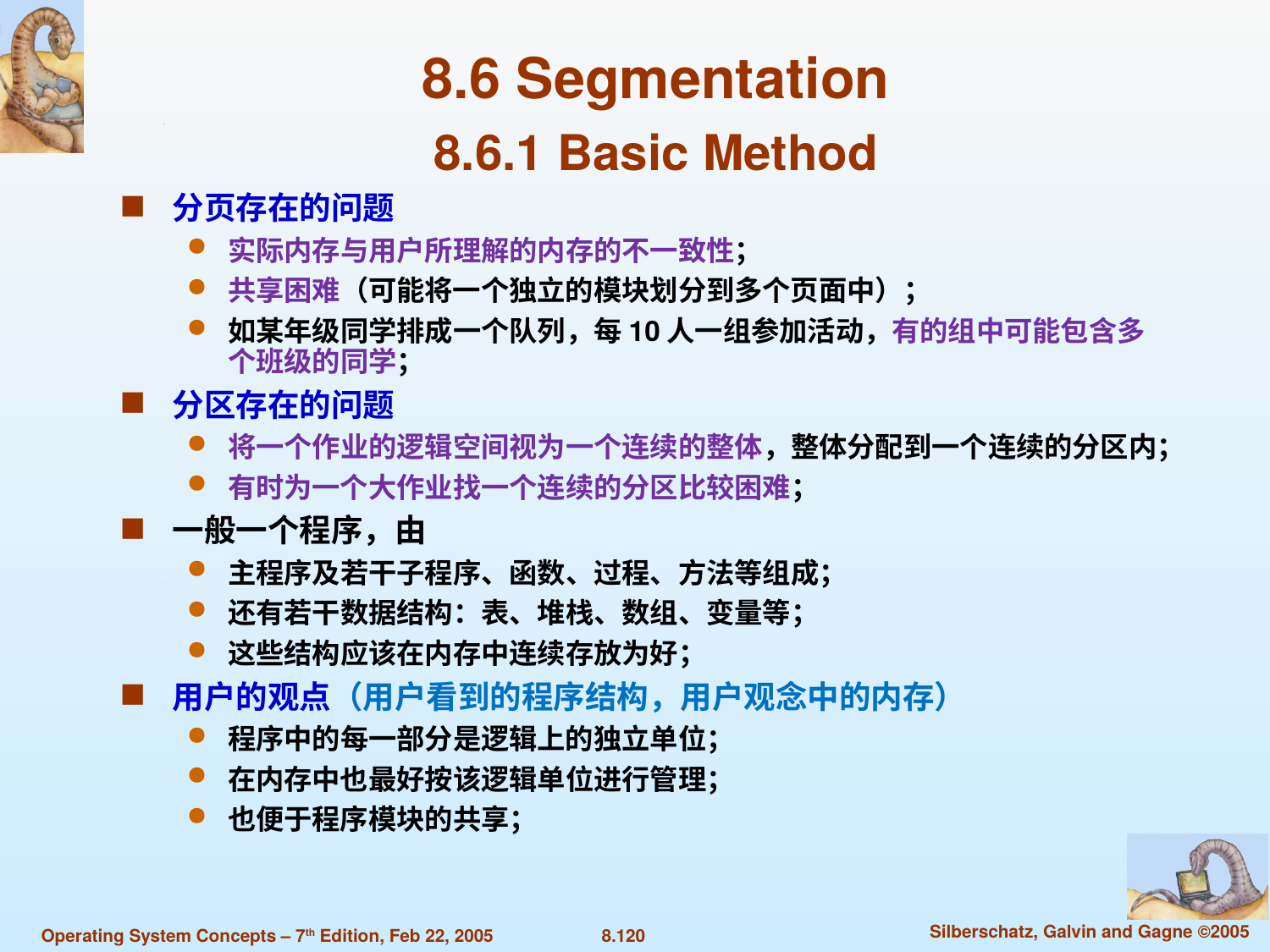

8.6 Segmentation
8.6.1 Basic Method
分页存在的问题
实际内存与用户所理解的内存的不一致性；
共享困难（可能将一个独立的模块划分到多个页面中）；
如某年级同学排成一个队列，每10人一组参加活动，有的组中可能包含多个班级的同学；
分区存在的问题
将一个作业的逻辑空间视为一个连续的整体，整体分配到一个连续的分区内；
有时为一个大作业找一个连续的分区比较困难；
一般一个程序，由
主程序及若干子程序、函数、过程、方法等组成；
还有若干数据结构：表、堆栈、数组、变量等；
这些结构应该在内存中连续存放为好；
用户的观点（用户看到的程序结构，用户观念中的内存）
程序中的每一部分是逻辑上的独立单位；
在内存中也最好按该逻辑单位进行管理；
也便于程序模块的共享；